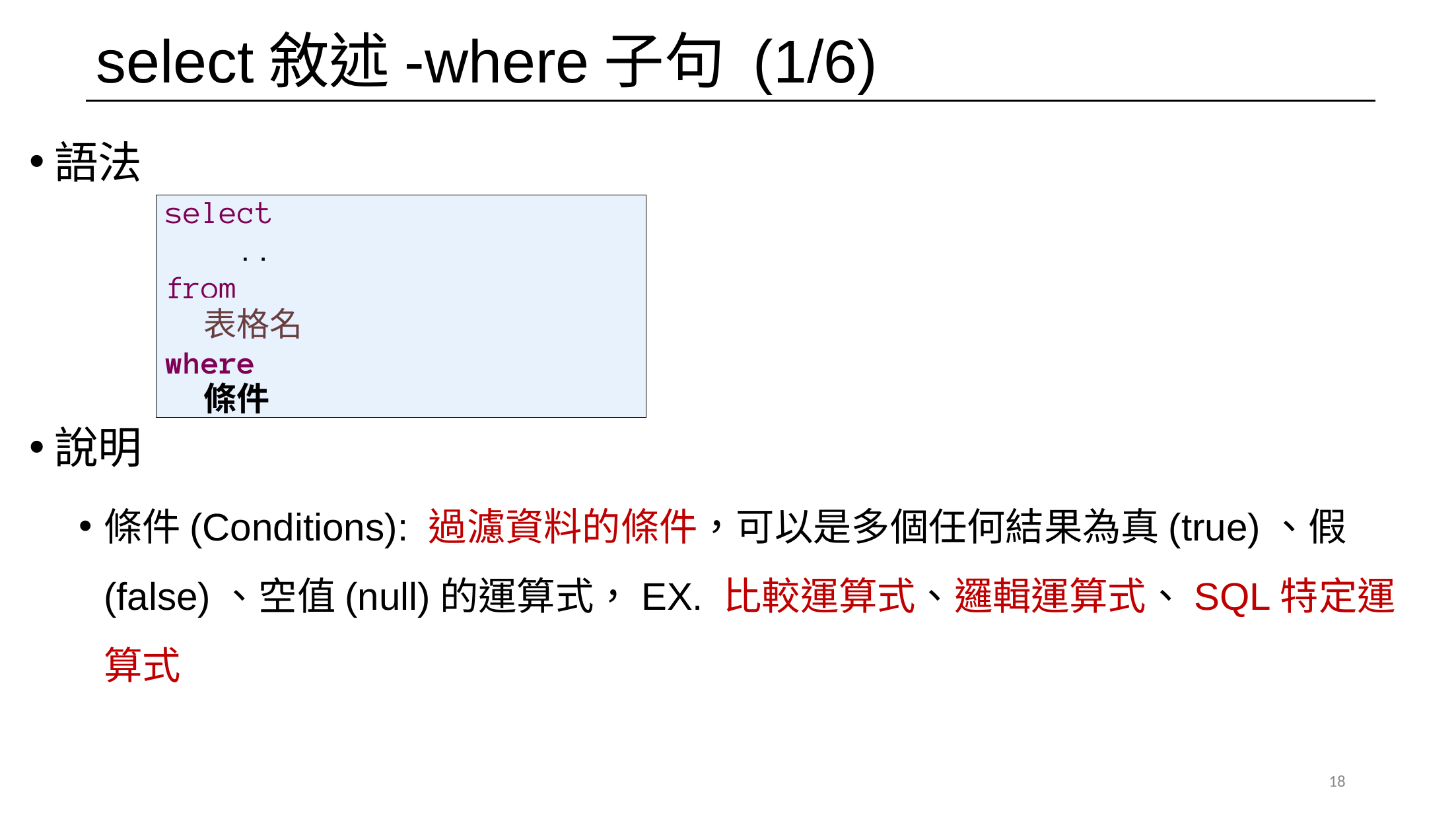

# select敘述-where子句 (1/6)
語法

說明
條件(Conditions): 過濾資料的條件，可以是多個任何結果為真(true)、假(false)、空值(null)的運算式，EX. 比較運算式、邏輯運算式、SQL特定運算式

select
    ..
from
    表格名
where
    條件
18